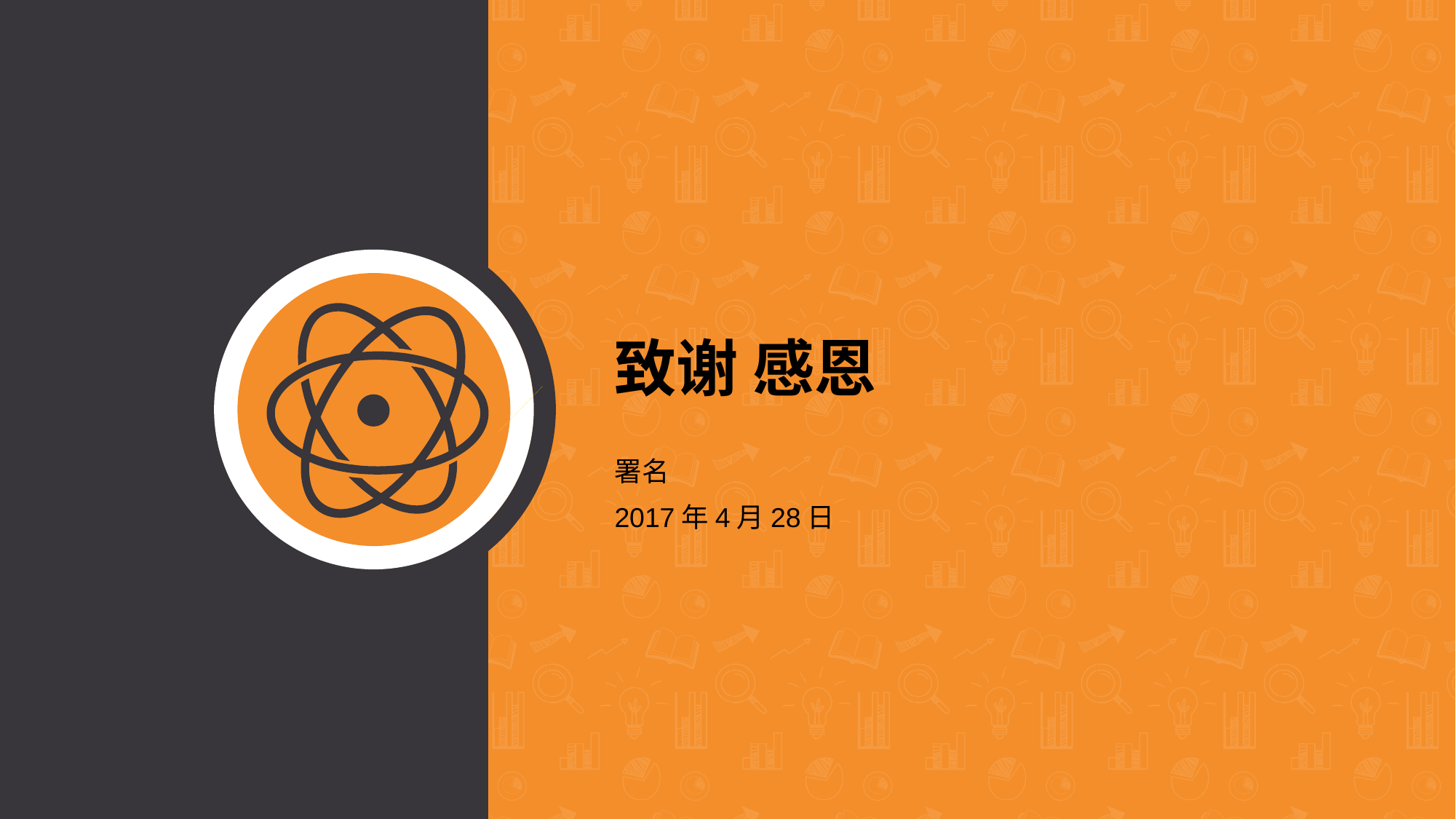

# 致谢 感恩
署名
2017年4月28日
www.islide.cc 「 让PPT设计简单起来！」
19